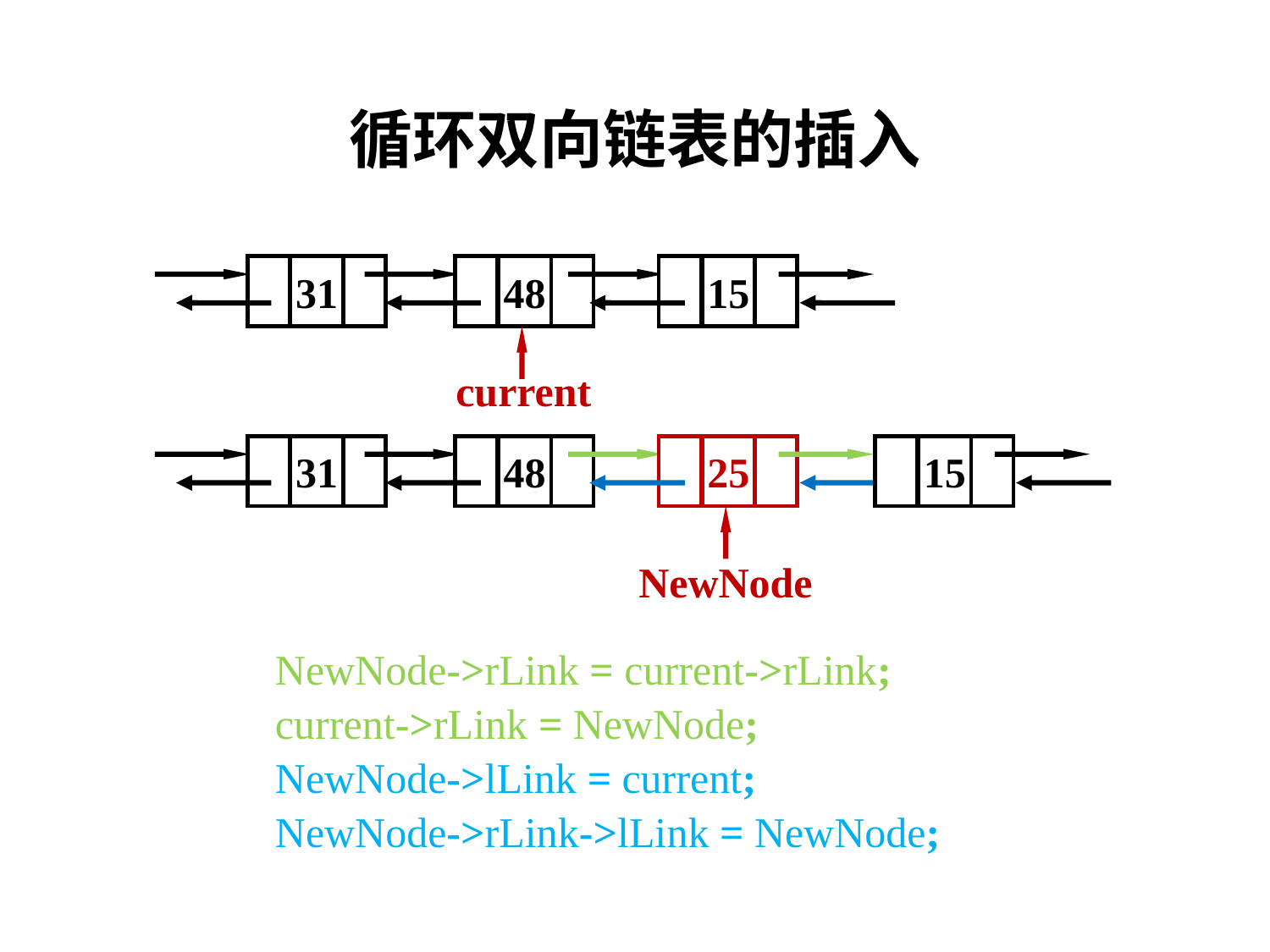

# 循环双向链表的插入

31

48

15

current

31

48

25

15

NewNode
NewNode->rLink = current->rLink;
current->rLink = NewNode;
NewNode->lLink = current;
NewNode->rLink->lLink = NewNode;